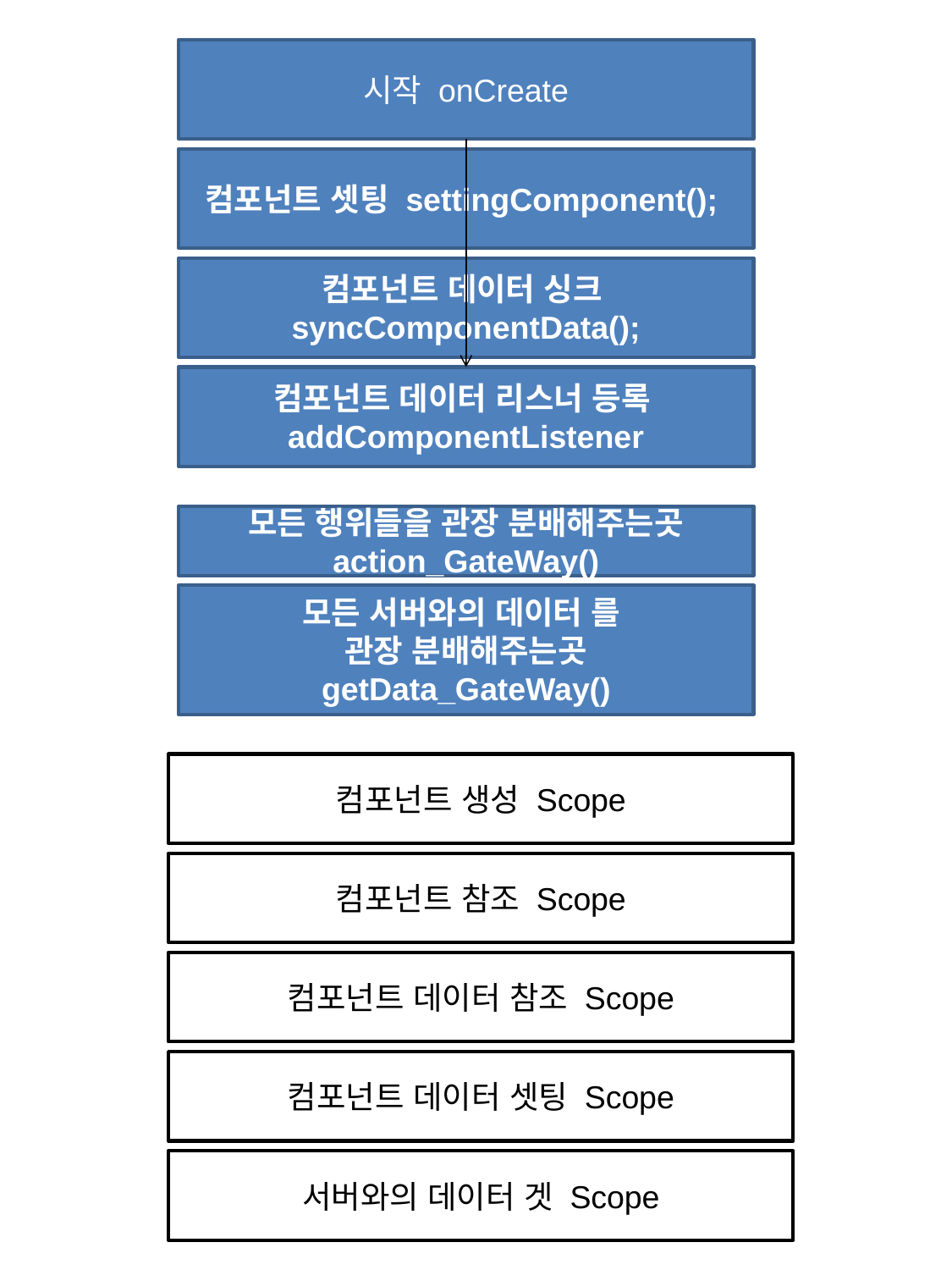

시작 onCreate
컴포넌트 셋팅 settingComponent();
컴포넌트 데이터 싱크syncComponentData();
컴포넌트 데이터 리스너 등록addComponentListener
모든 행위들을 관장 분배해주는곳
action_GateWay()
모든 서버와의 데이터 를
관장 분배해주는곳
getData_GateWay()
컴포넌트 생성 Scope
컴포넌트 참조 Scope
컴포넌트 데이터 참조 Scope
컴포넌트 데이터 셋팅 Scope
서버와의 데이터 겟 Scope